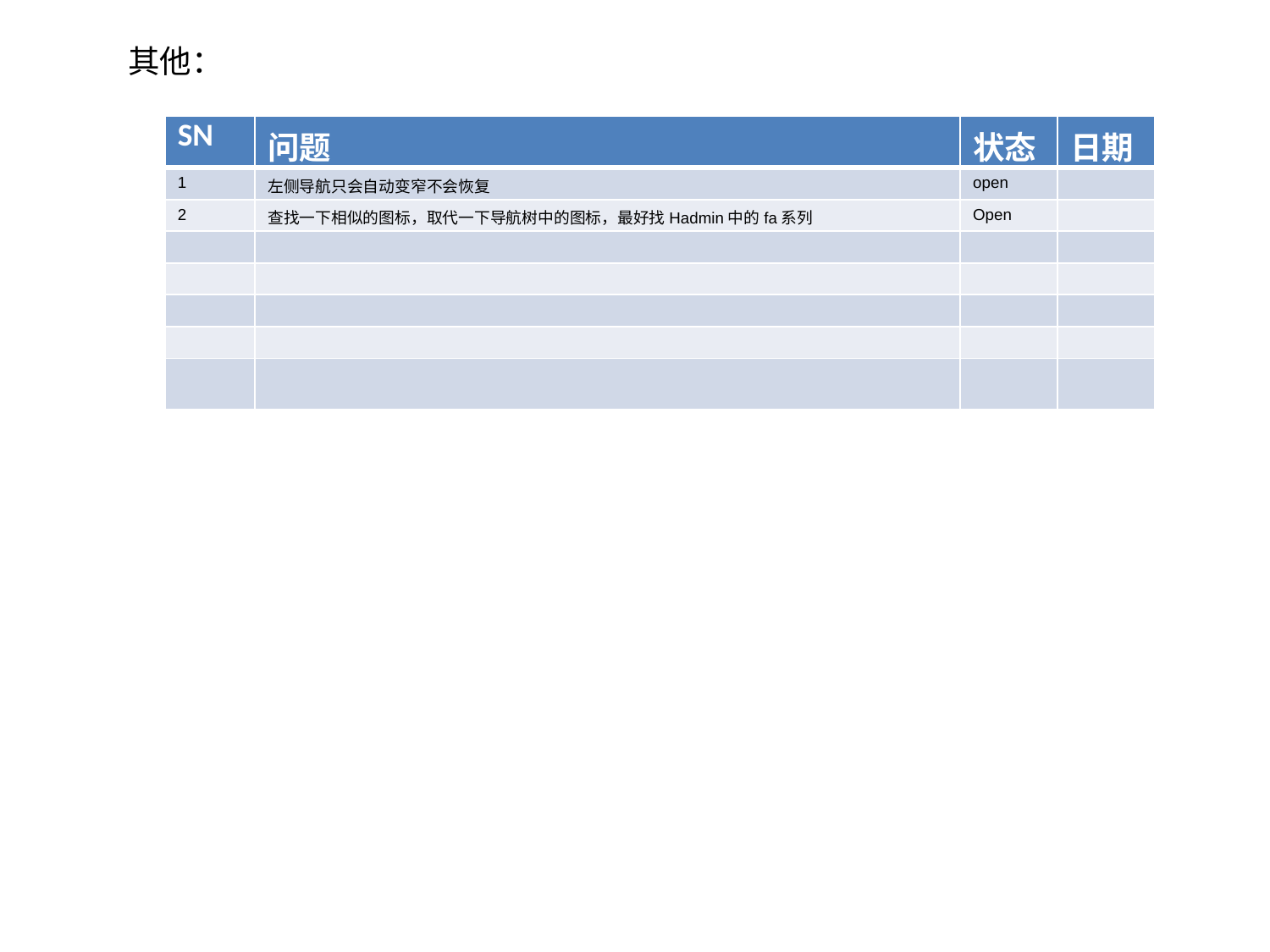

其他：
| SN | 问题 | 状态 | 日期 |
| --- | --- | --- | --- |
| 1 | 左侧导航只会自动变窄不会恢复 | open |  |
| 2 | 查找一下相似的图标，取代一下导航树中的图标，最好找Hadmin中的fa系列 | Open |  |
|  |  |  |  |
|  |  |  |  |
|  |  |  |  |
|  |  |  |  |
|  |  |  |  |